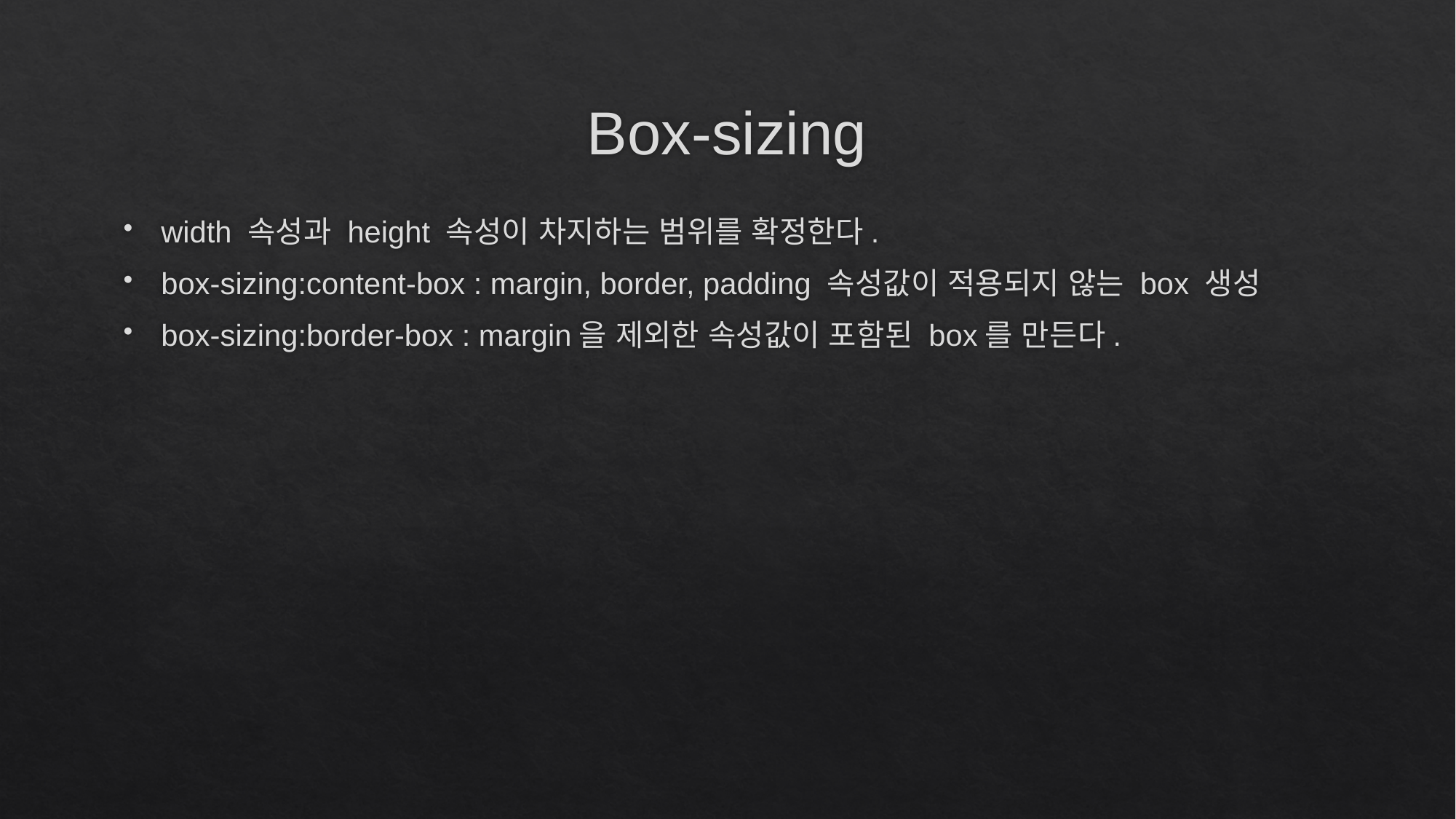

# Box-sizing
width 속성과 height 속성이 차지하는 범위를 확정한다.
box-sizing:content-box : margin, border, padding 속성값이 적용되지 않는 box 생성
box-sizing:border-box : margin을 제외한 속성값이 포함된 box를 만든다.